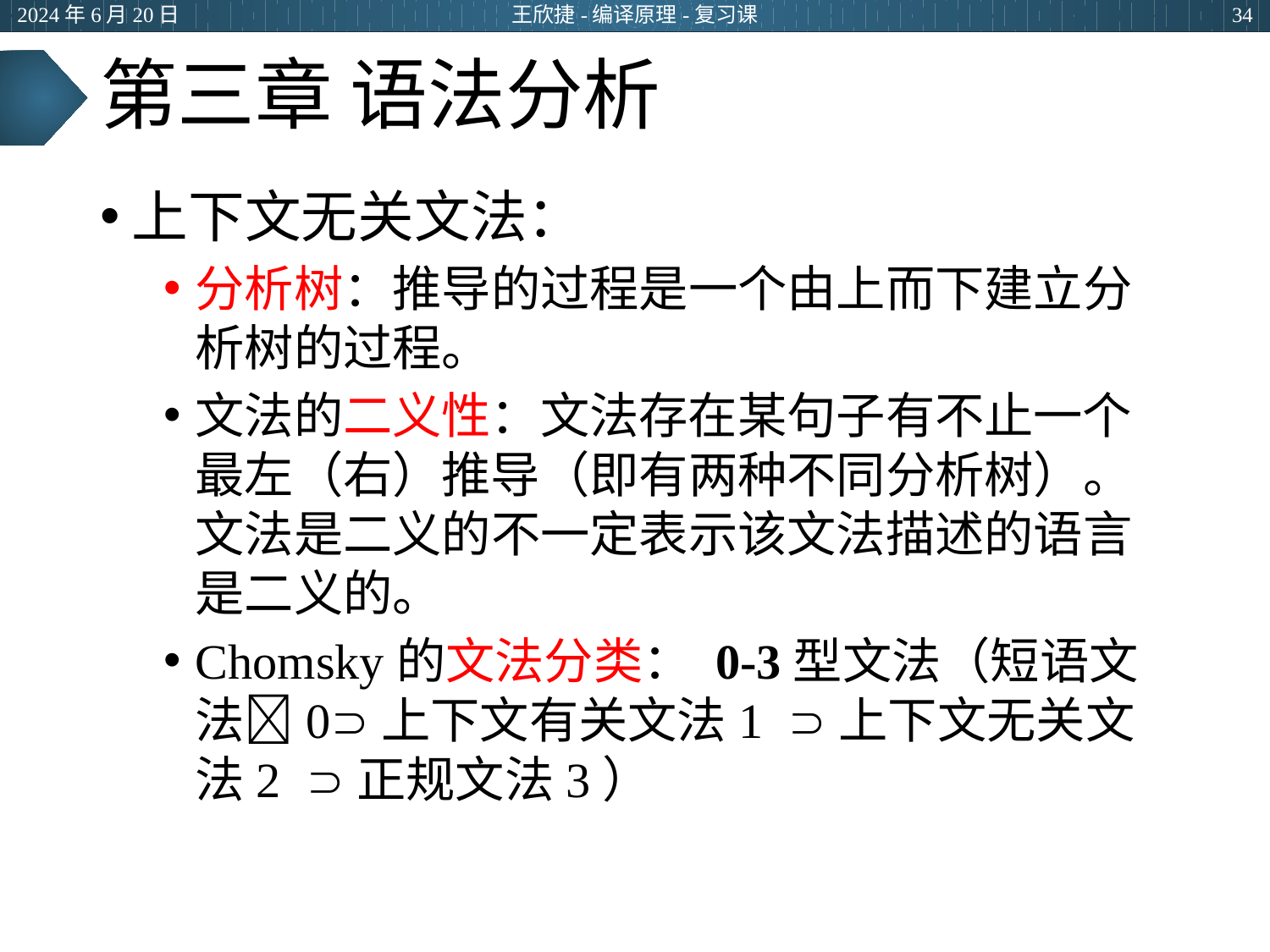

2024年6月20日
王欣捷-编译原理-复习课
34
# 第三章 语法分析
上下文无关文法：
分析树：推导的过程是一个由上而下建立分析树的过程。
文法的二义性：文法存在某句子有不止一个最左（右）推导（即有两种不同分析树）。文法是二义的不一定表示该文法描述的语言是二义的。
Chomsky的文法分类： 0-3型文法（短语文法 0⊃上下文有关文法1 ⊃上下文无关文法2 ⊃正规文法3）